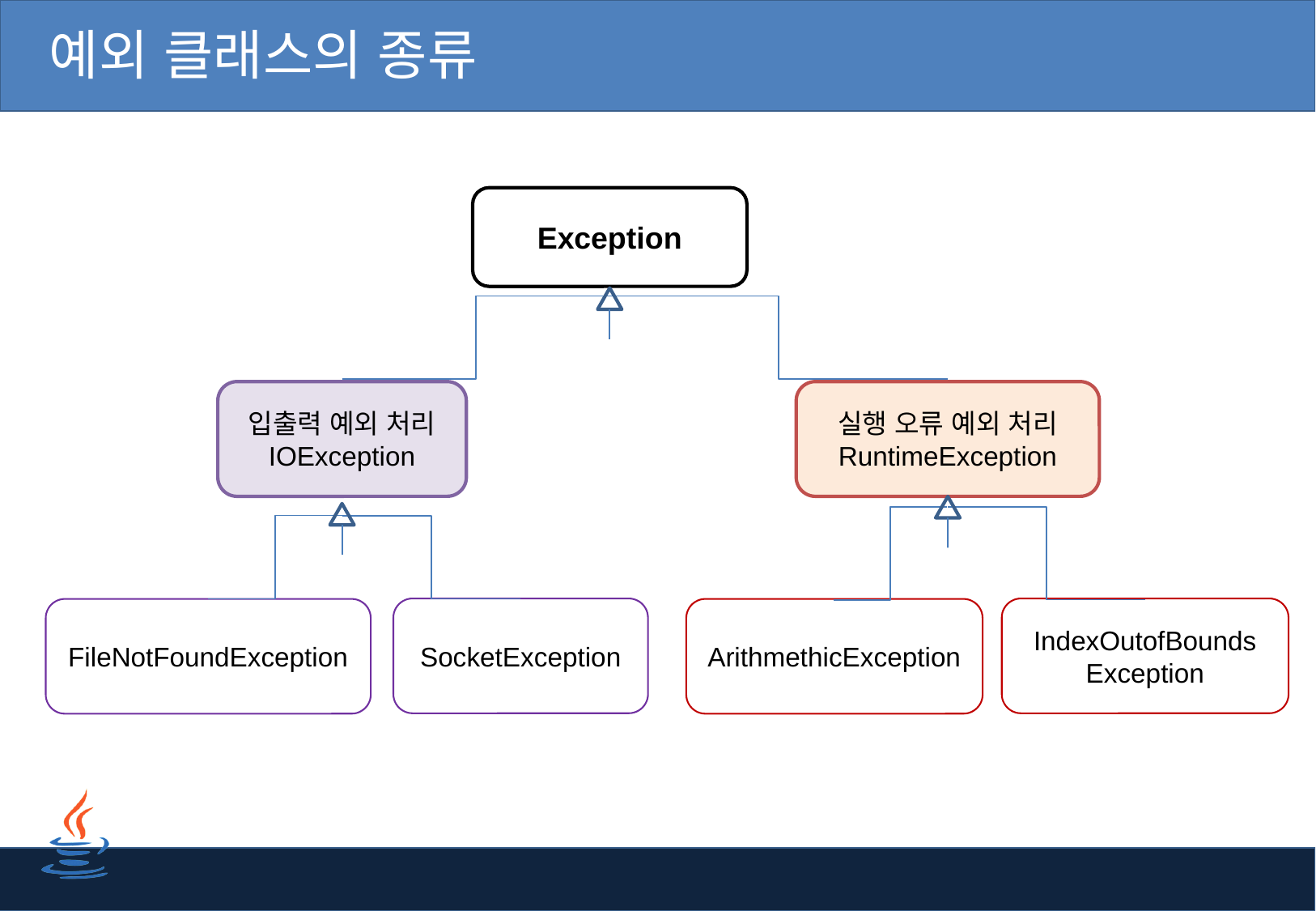

예외 클래스의 종류

Exception

입출력 예외 처리
IOException

실행 오류 예외 처리
RuntimeException

SocketException

IndexOutofBounds
Exception

FileNotFoundException

ArithmethicException